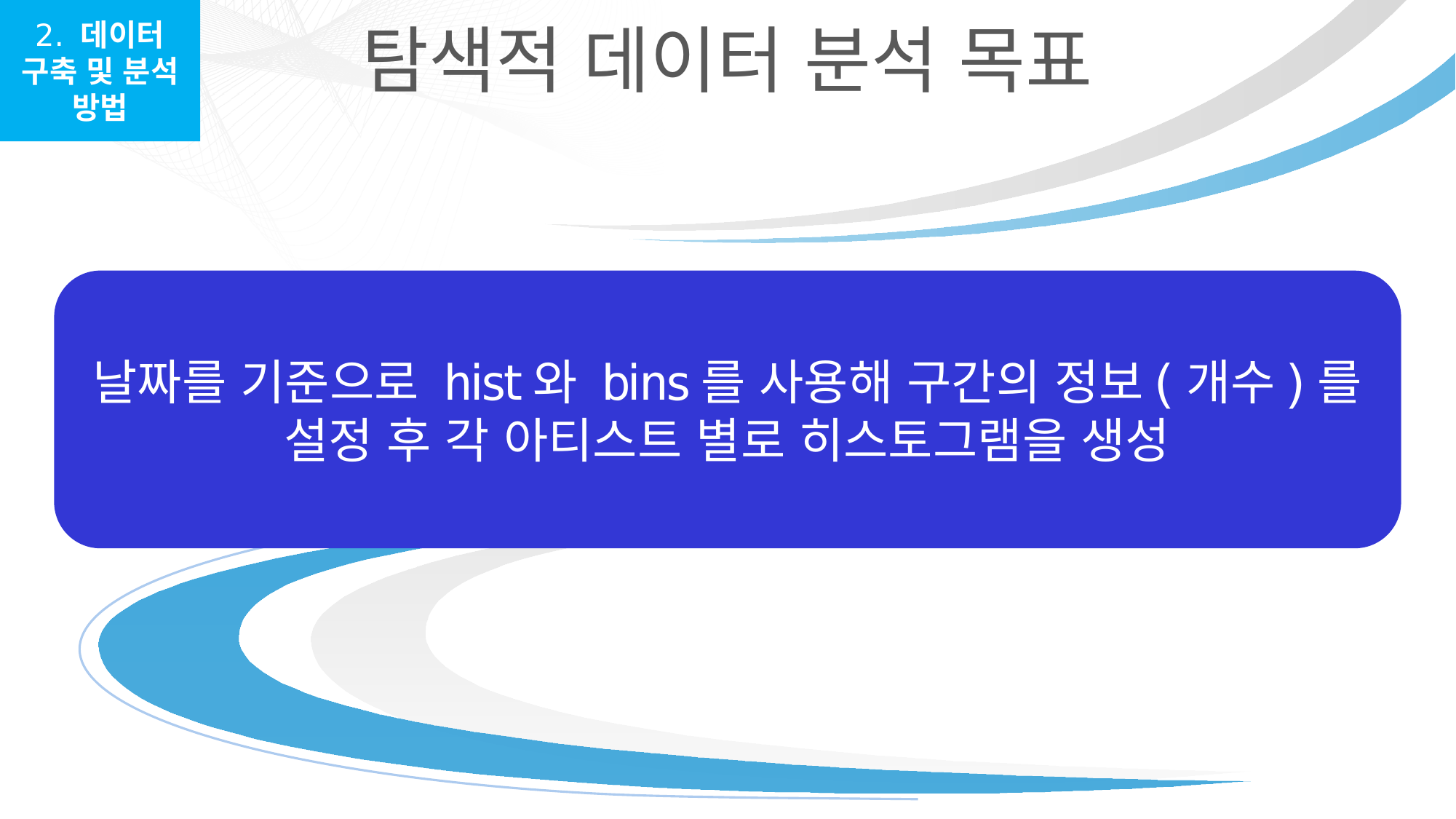

2. 데이터 구축 및 분석 방법
탐색적 데이터 분석 목표
날짜를 기준으로 hist와 bins를 사용해 구간의 정보(개수)를 설정 후 각 아티스트 별로 히스토그램을 생성